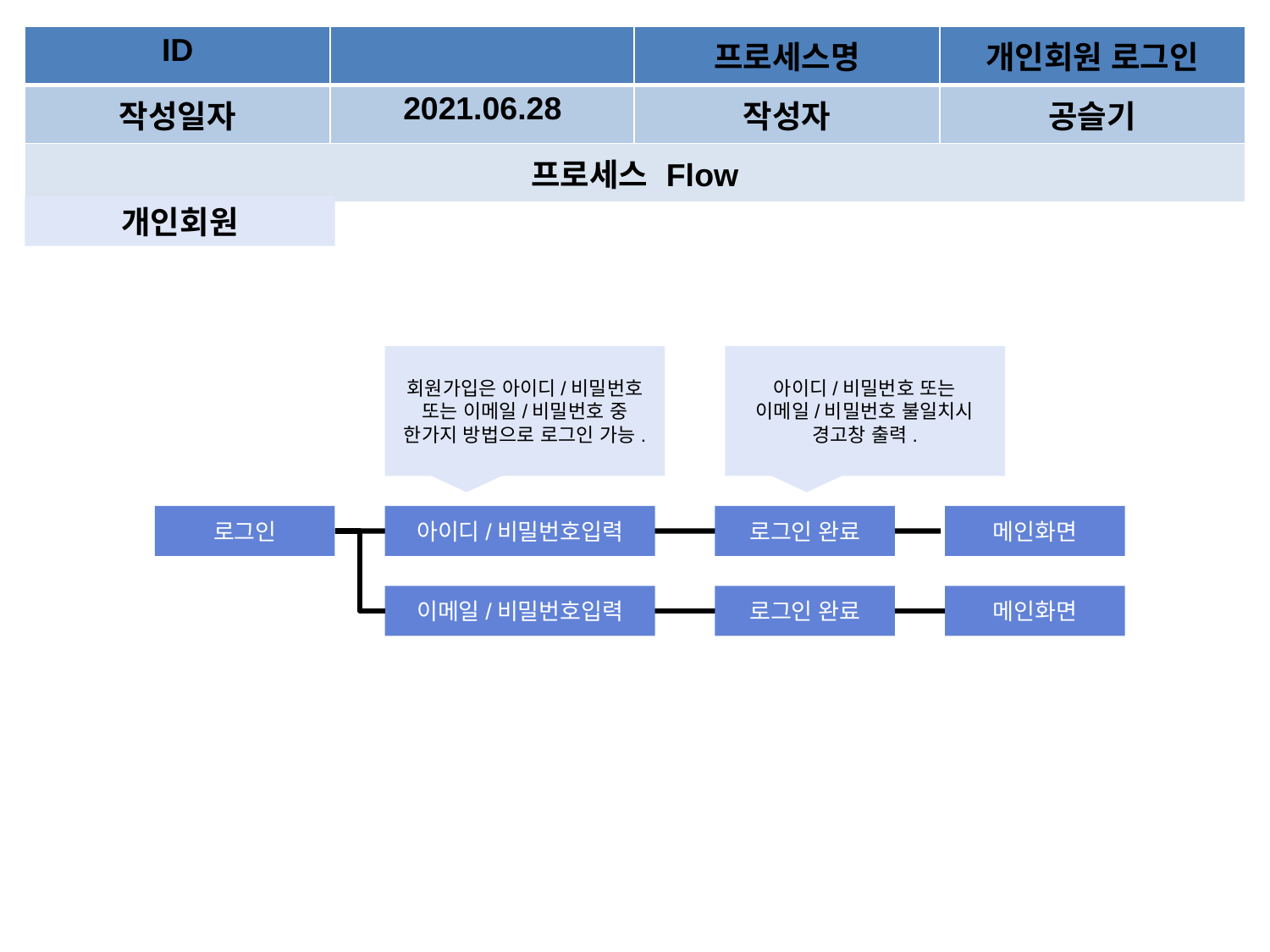

| ID |  |  | 프로세스명 | 개인회원 로그인 |
| --- | --- | --- | --- | --- |
| 작성일자 |  | 2021.06.28 | 작성자 | 공슬기 |
| 프로세스 Flow |  |  |  |  |
개인회원
회원가입은 아이디/비밀번호 또는 이메일/비밀번호 중 한가지 방법으로 로그인 가능.
아이디/비밀번호 또는
이메일/비밀번호 불일치시
경고창 출력.
로그인
아이디/비밀번호입력
로그인 완료
메인화면
이메일/비밀번호입력
로그인 완료
메인화면